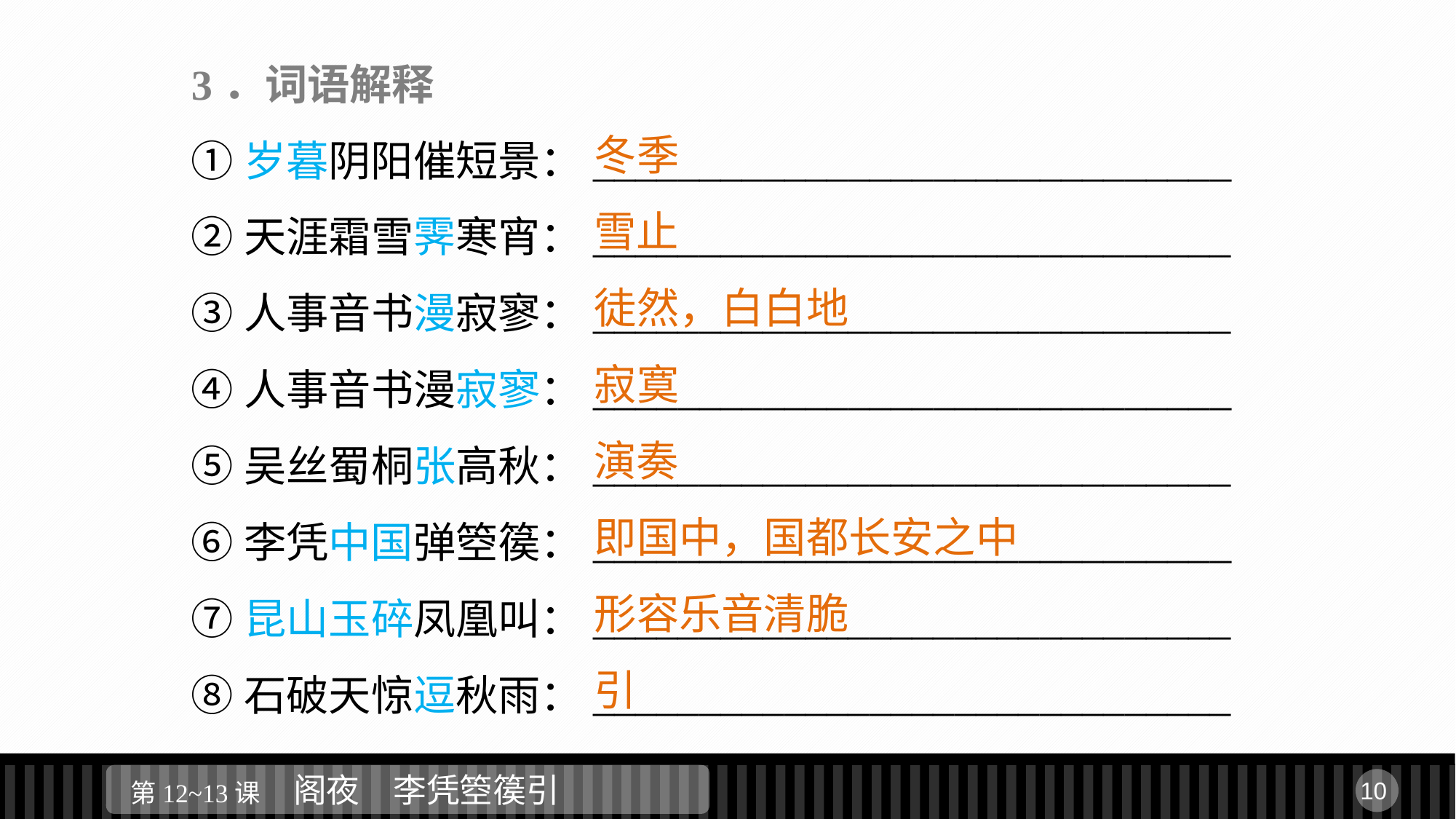

3．词语解释
①岁暮阴阳催短景：______________________________
②天涯霜雪霁寒宵：______________________________
③人事音书漫寂寥：______________________________
④人事音书漫寂寥：______________________________
⑤吴丝蜀桐张高秋：______________________________
⑥李凭中国弹箜篌：______________________________
⑦昆山玉碎凤凰叫：______________________________
⑧石破天惊逗秋雨：______________________________
冬季
雪止
徒然，白白地
寂寞
演奏
即国中，国都长安之中
形容乐音清脆
引